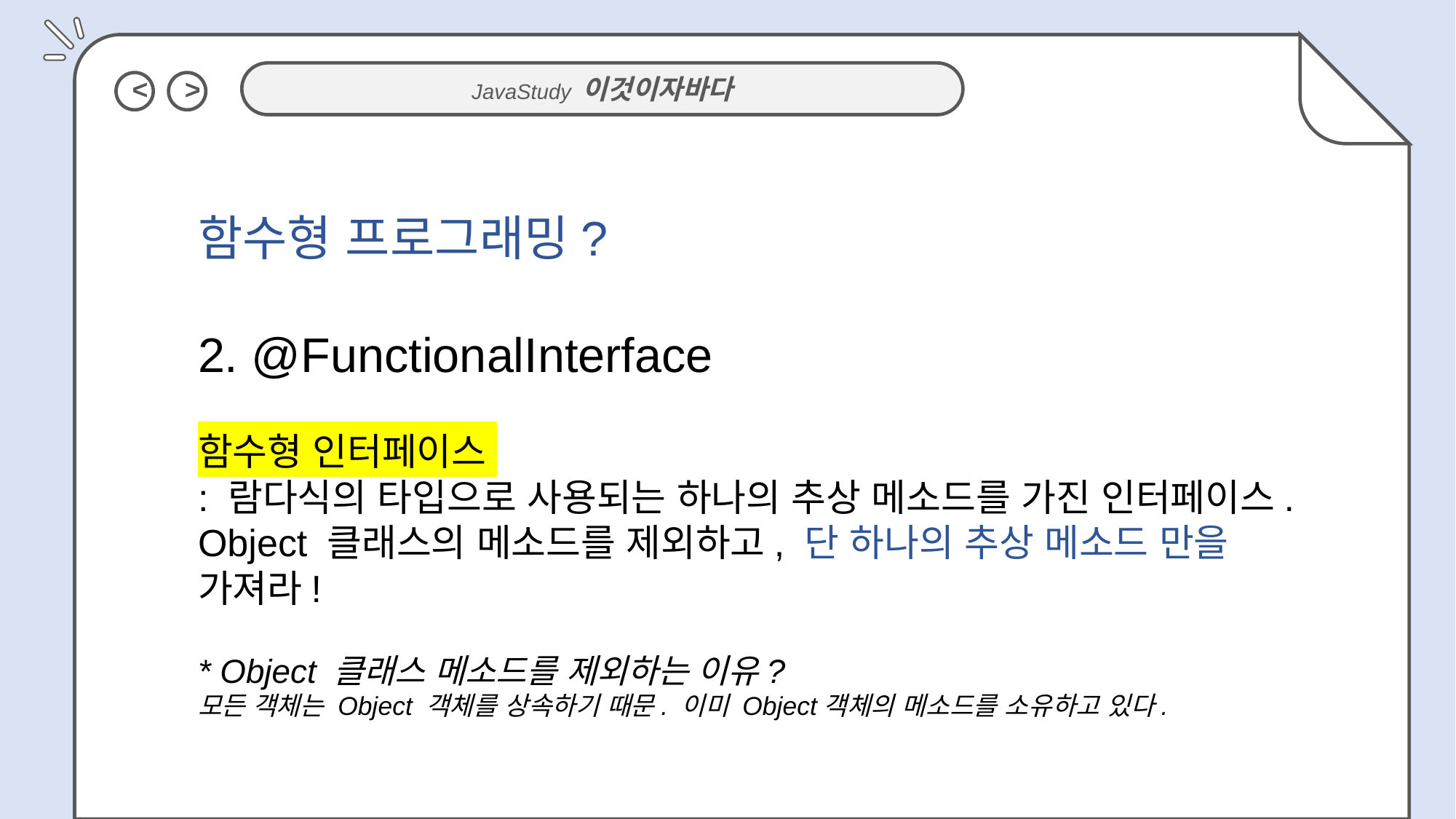

함수형 프로그래밍?

2. @FunctionalInterface

함수형 인터페이스
: 람다식의 타입으로 사용되는 하나의 추상 메소드를 가진 인터페이스.
Object 클래스의 메소드를 제외하고, 단 하나의 추상 메소드 만을 가져라!

* Object 클래스 메소드를 제외하는 이유?
모든 객체는 Object 객체를 상속하기 때문. 이미 Object객체의 메소드를 소유하고 있다.